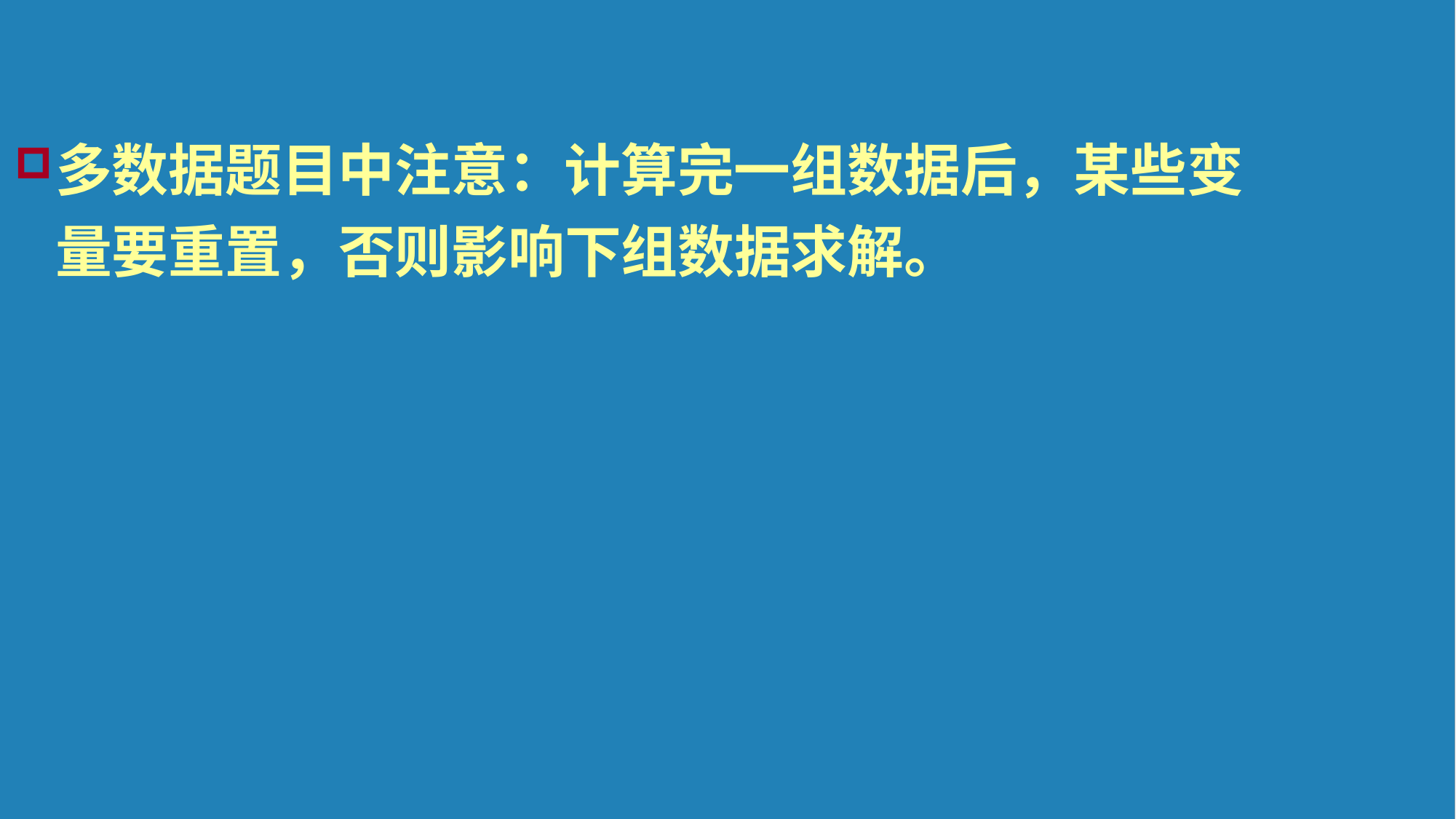

多数据题目中注意：计算完一组数据后，某些变量要重置，否则影响下组数据求解。